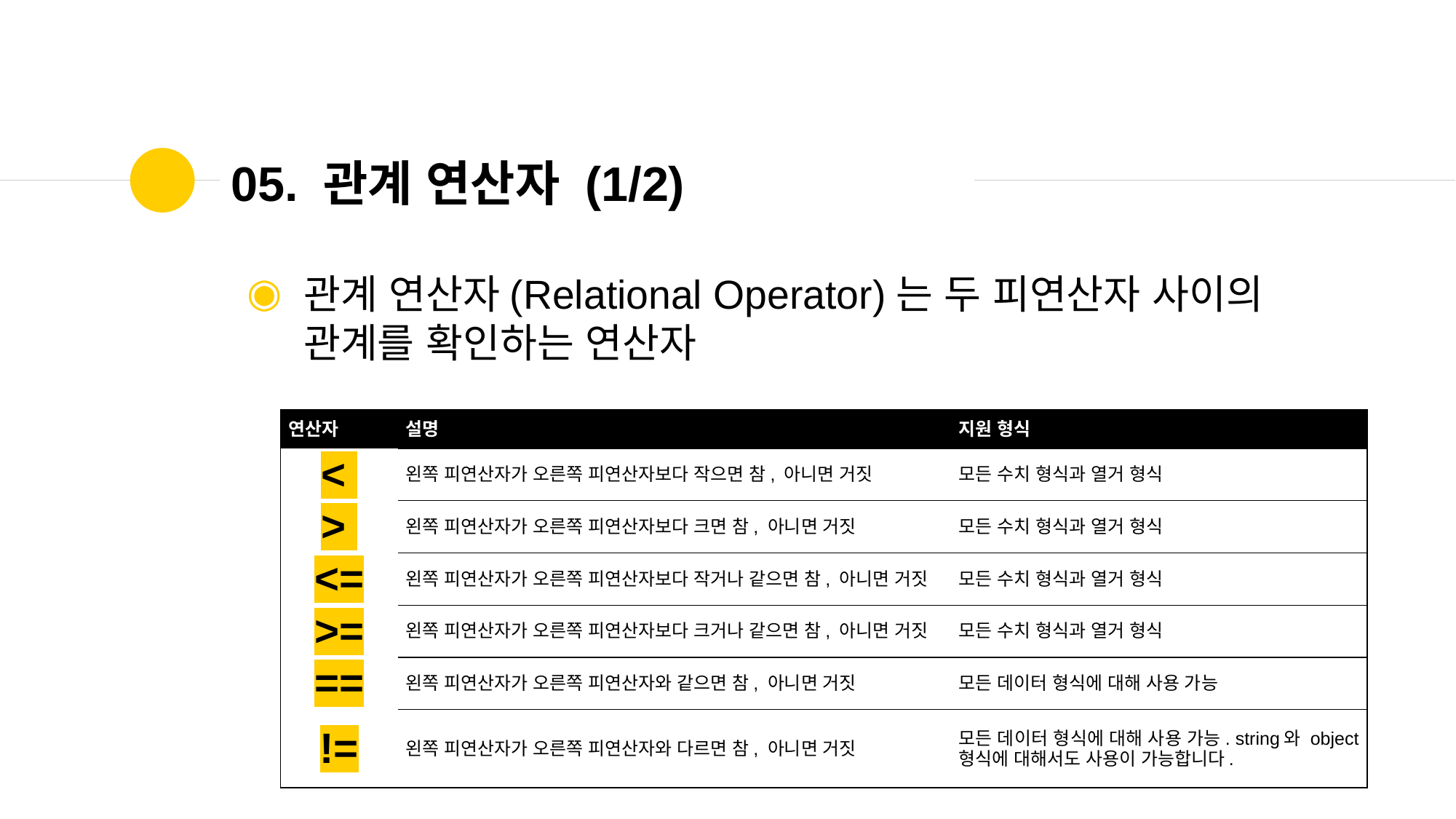

# 05. 관계 연산자 (1/2)
관계 연산자(Relational Operator)는 두 피연산자 사이의 관계를 확인하는 연산자
| 연산자 | 설명 | 지원 형식 |
| --- | --- | --- |
| < | 왼쪽 피연산자가 오른쪽 피연산자보다 작으면 참, 아니면 거짓 | 모든 수치 형식과 열거 형식 |
| > | 왼쪽 피연산자가 오른쪽 피연산자보다 크면 참, 아니면 거짓 | 모든 수치 형식과 열거 형식 |
| <= | 왼쪽 피연산자가 오른쪽 피연산자보다 작거나 같으면 참, 아니면 거짓 | 모든 수치 형식과 열거 형식 |
| >= | 왼쪽 피연산자가 오른쪽 피연산자보다 크거나 같으면 참, 아니면 거짓 | 모든 수치 형식과 열거 형식 |
| == | 왼쪽 피연산자가 오른쪽 피연산자와 같으면 참, 아니면 거짓 | 모든 데이터 형식에 대해 사용 가능 |
| != | 왼쪽 피연산자가 오른쪽 피연산자와 다르면 참, 아니면 거짓 | 모든 데이터 형식에 대해 사용 가능. string와 object 형식에 대해서도 사용이 가능합니다. |